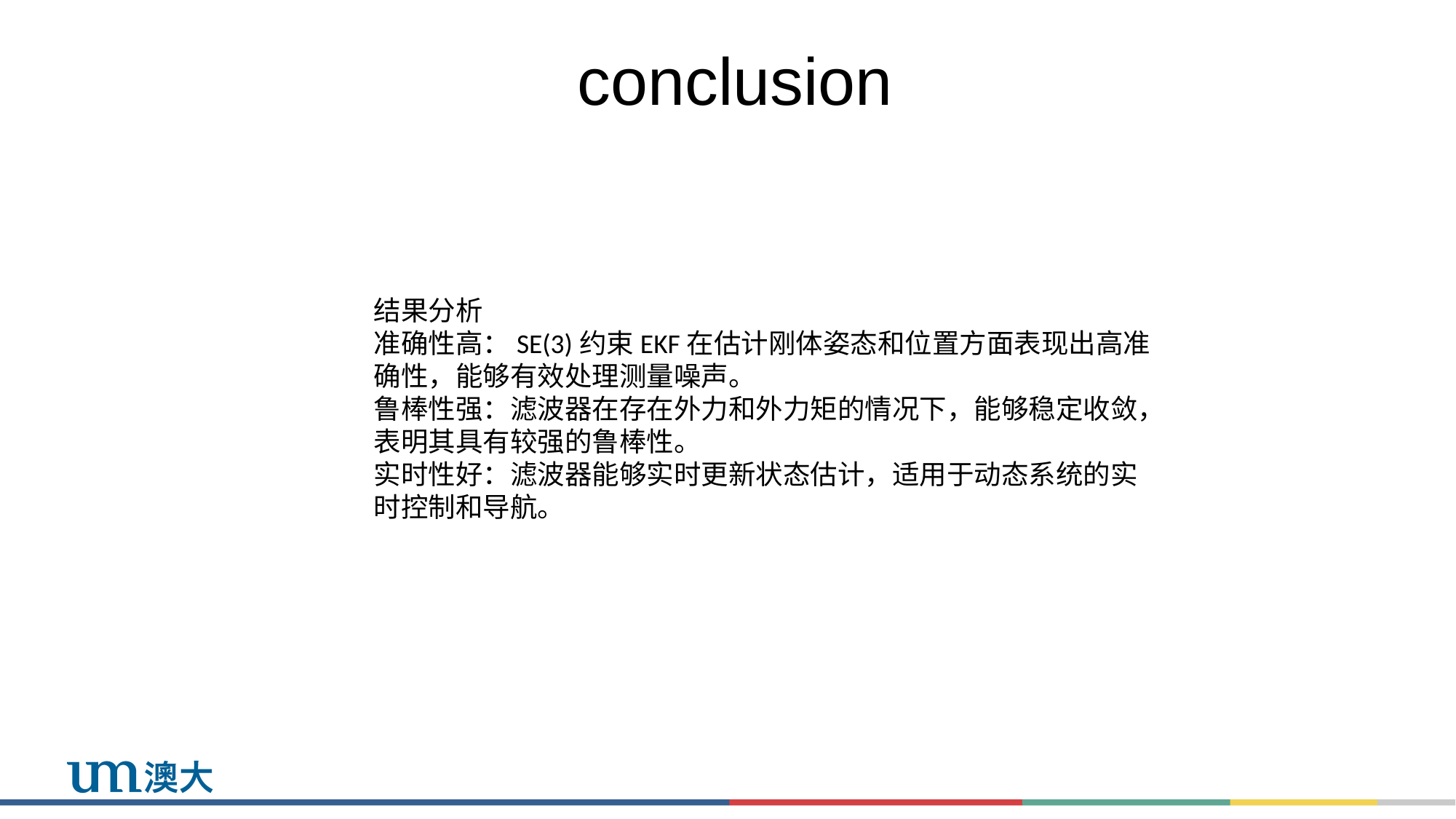

# conclusion
结果分析
准确性高：SE(3)约束EKF在估计刚体姿态和位置方面表现出高准确性，能够有效处理测量噪声。
鲁棒性强：滤波器在存在外力和外力矩的情况下，能够稳定收敛，表明其具有较强的鲁棒性。
实时性好：滤波器能够实时更新状态估计，适用于动态系统的实时控制和导航。